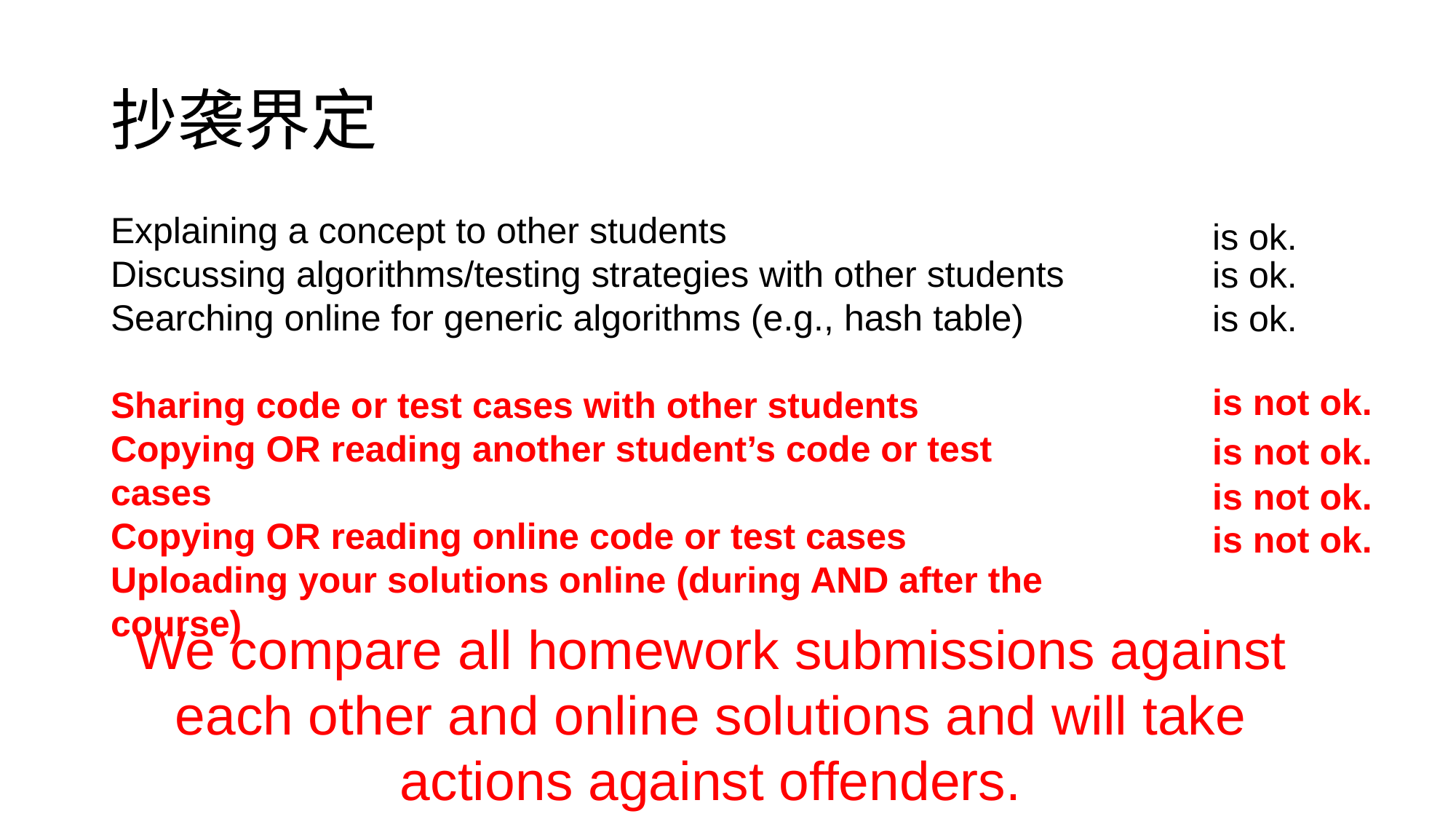

# 抄袭界定
Explaining a concept to other students
Discussing algorithms/testing strategies with other students
Searching online for generic algorithms (e.g., hash table)

Sharing code or test cases with other students
Copying OR reading another student’s code or test cases
Copying OR reading online code or test cases
Uploading your solutions online (during AND after the course)

is ok.

is ok.

is ok.

is not ok.

is not ok.

is not ok.

is not ok.

We compare all homework submissions against each other and online solutions and will take actions against offenders.